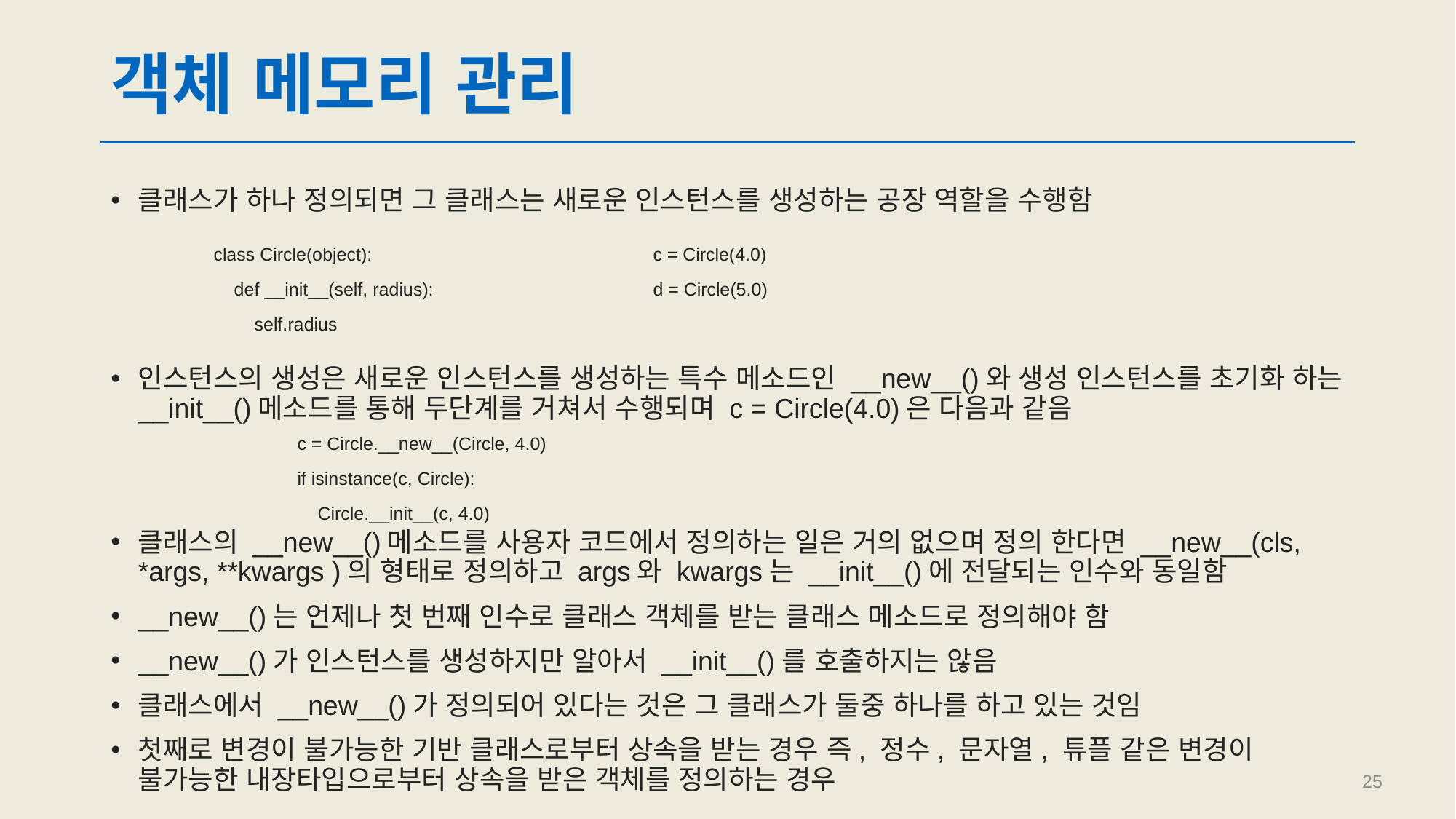

# 객체 메모리 관리
클래스가 하나 정의되면 그 클래스는 새로운 인스턴스를 생성하는 공장 역할을 수행함

인스턴스의 생성은 새로운 인스턴스를 생성하는 특수 메소드인 __new__()와 생성 인스턴스를 초기화 하는 __init__()메소드를 통해 두단계를 거쳐서 수행되며 c = Circle(4.0)은 다음과 같음

클래스의 __new__()메소드를 사용자 코드에서 정의하는 일은 거의 없으며 정의 한다면 __new__(cls, *args, **kwargs )의 형태로 정의하고 args와 kwargs는 __init__()에 전달되는 인수와 동일함
__new__()는 언제나 첫 번째 인수로 클래스 객체를 받는 클래스 메소드로 정의해야 함
__new__()가 인스턴스를 생성하지만 알아서 __init__()를 호출하지는 않음
클래스에서 __new__()가 정의되어 있다는 것은 그 클래스가 둘중 하나를 하고 있는 것임
첫째로 변경이 불가능한 기반 클래스로부터 상속을 받는 경우 즉, 정수, 문자열, 튜플 같은 변경이 불가능한 내장타입으로부터 상속을 받은 객체를 정의하는 경우
class Circle(object):
    def __init__(self, radius):
        self.radius
c = Circle(4.0)
d = Circle(5.0)
c = Circle.__new__(Circle, 4.0)
if isinstance(c, Circle):
    Circle.__init__(c, 4.0)
25